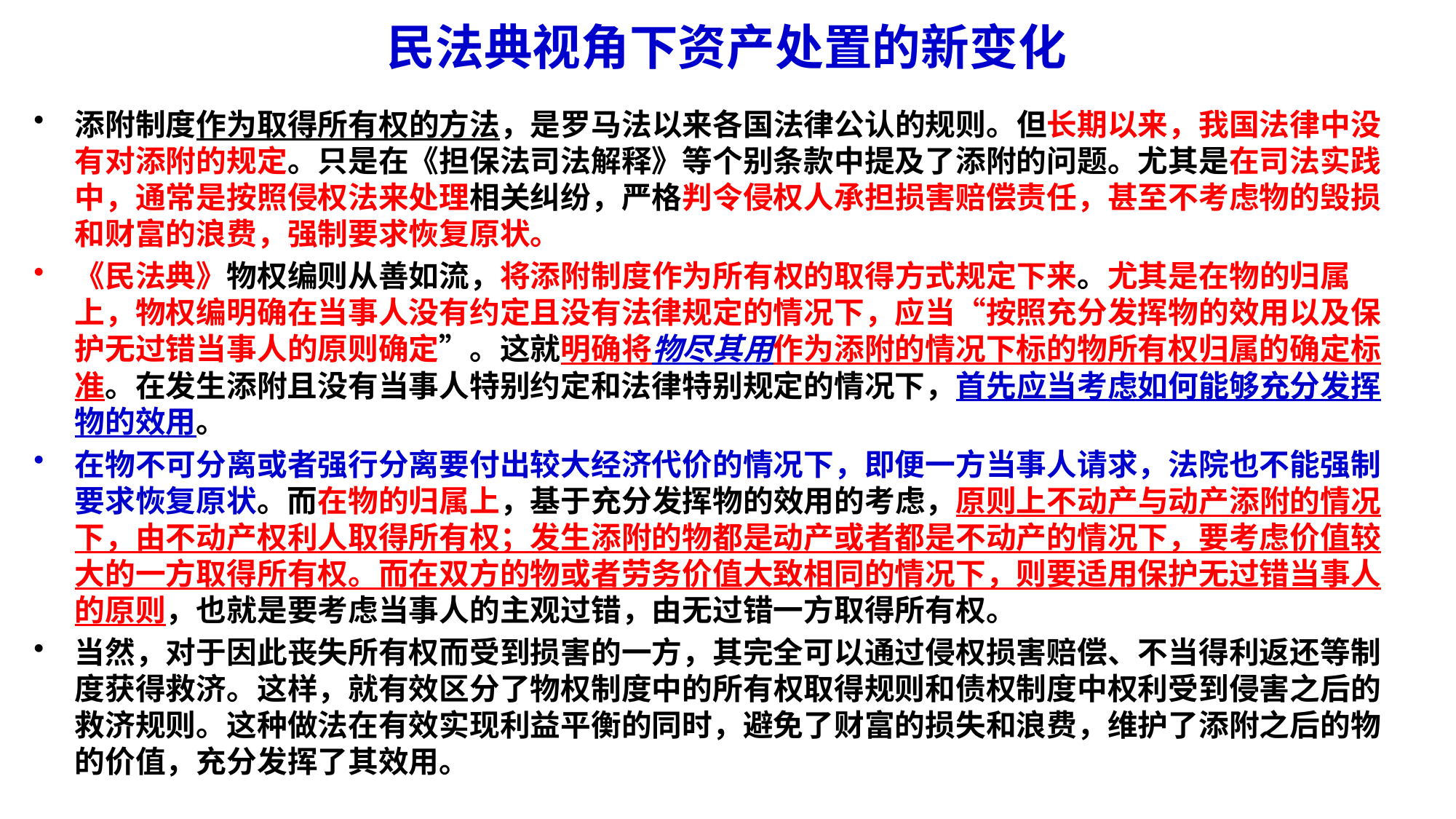

# 民法典视角下资产处置的新变化
添附制度作为取得所有权的方法，是罗马法以来各国法律公认的规则。但长期以来，我国法律中没有对添附的规定。只是在《担保法司法解释》等个别条款中提及了添附的问题。尤其是在司法实践中，通常是按照侵权法来处理相关纠纷，严格判令侵权人承担损害赔偿责任，甚至不考虑物的毁损和财富的浪费，强制要求恢复原状。
《民法典》物权编则从善如流，将添附制度作为所有权的取得方式规定下来。尤其是在物的归属上，物权编明确在当事人没有约定且没有法律规定的情况下，应当“按照充分发挥物的效用以及保护无过错当事人的原则确定”。这就明确将物尽其用作为添附的情况下标的物所有权归属的确定标准。在发生添附且没有当事人特别约定和法律特别规定的情况下，首先应当考虑如何能够充分发挥物的效用。
在物不可分离或者强行分离要付出较大经济代价的情况下，即便一方当事人请求，法院也不能强制要求恢复原状。而在物的归属上，基于充分发挥物的效用的考虑，原则上不动产与动产添附的情况下，由不动产权利人取得所有权；发生添附的物都是动产或者都是不动产的情况下，要考虑价值较大的一方取得所有权。而在双方的物或者劳务价值大致相同的情况下，则要适用保护无过错当事人的原则，也就是要考虑当事人的主观过错，由无过错一方取得所有权。
当然，对于因此丧失所有权而受到损害的一方，其完全可以通过侵权损害赔偿、不当得利返还等制度获得救济。这样，就有效区分了物权制度中的所有权取得规则和债权制度中权利受到侵害之后的救济规则。这种做法在有效实现利益平衡的同时，避免了财富的损失和浪费，维护了添附之后的物的价值，充分发挥了其效用。